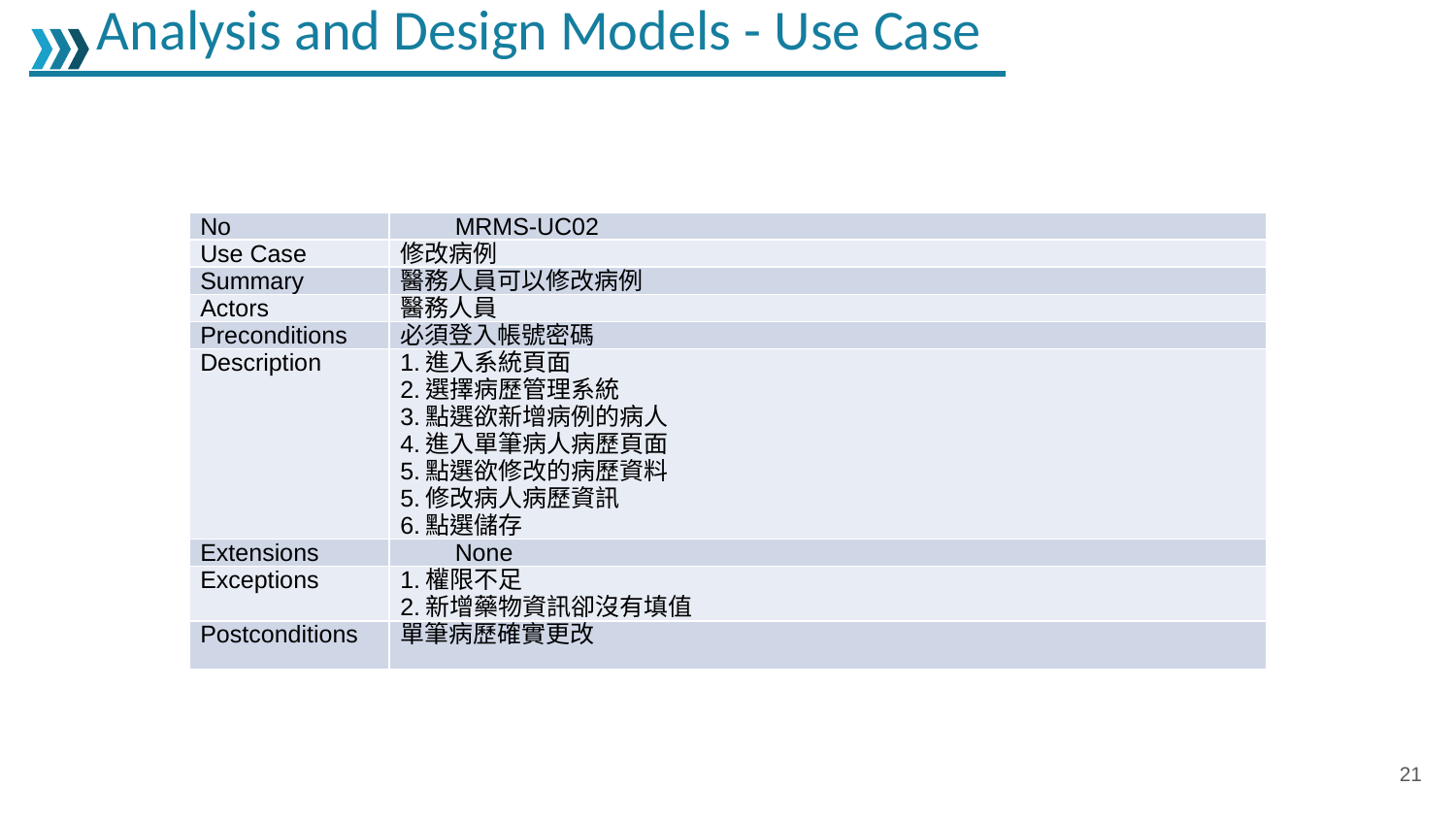

Analysis and Design Models - Use Case

| No | MRMS-UC02 |
| --- | --- |
| Use Case | 修改病例 |
| Summary | 醫務人員可以修改病例 |
| Actors | 醫務人員 |
| Preconditions | 必須登入帳號密碼 |
| Description | 1.進入系統頁面 2.選擇病歷管理系統 3.點選欲新增病例的病人 4.進入單筆病人病歷頁面 5.點選欲修改的病歷資料 5.修改病人病歷資訊 6.點選儲存 |
| Extensions | None |
| Exceptions | 1.權限不足 2.新增藥物資訊卻沒有填值 |
| Postconditions | 單筆病歷確實更改 |
21